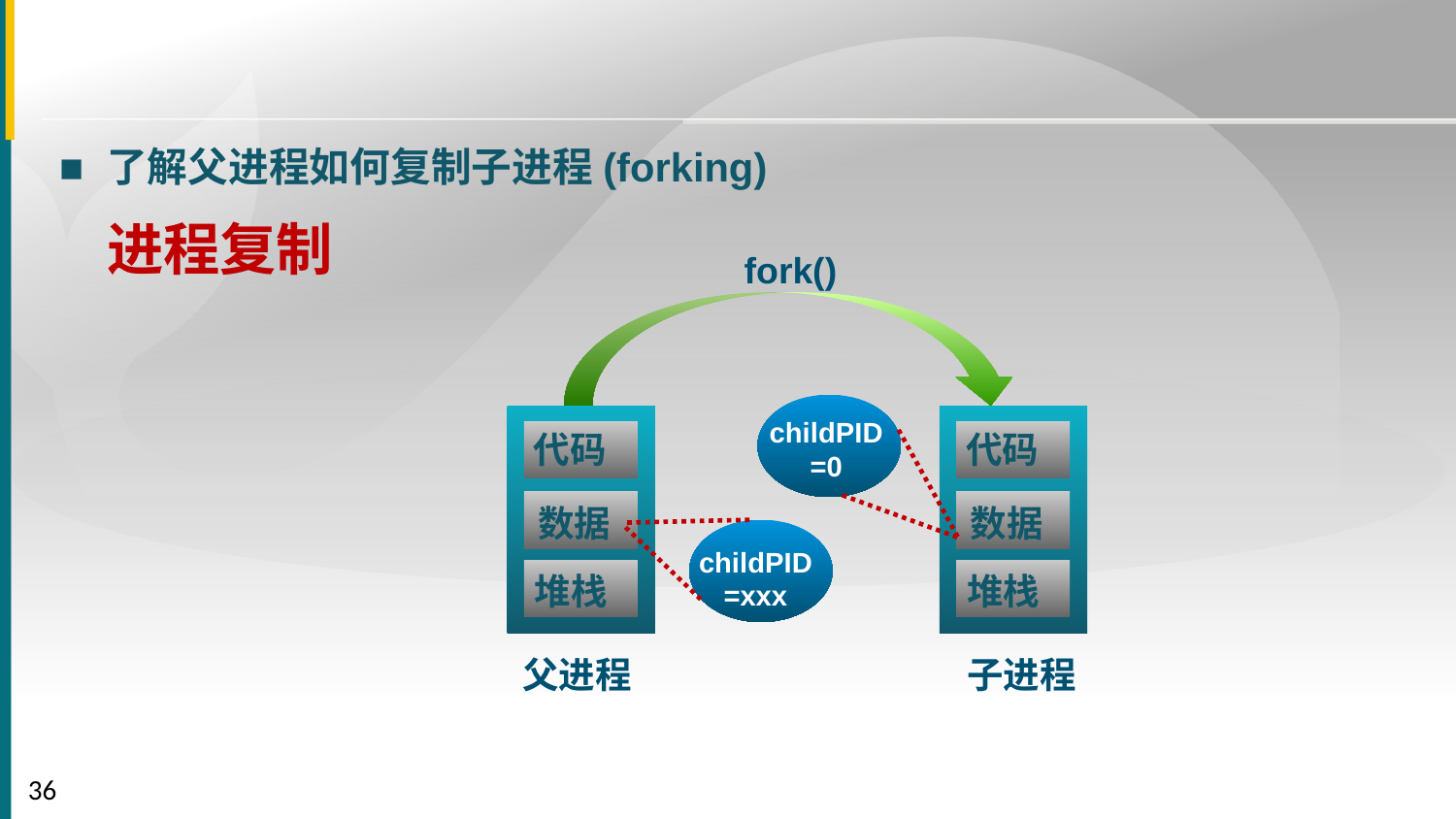

■
了解父进程如何复制子进程(forking)
进程复制
fork()

代码

数据

堆栈

代码

数据

堆栈
childPID
=0

childPID
=xxx
父进程
子进程
36